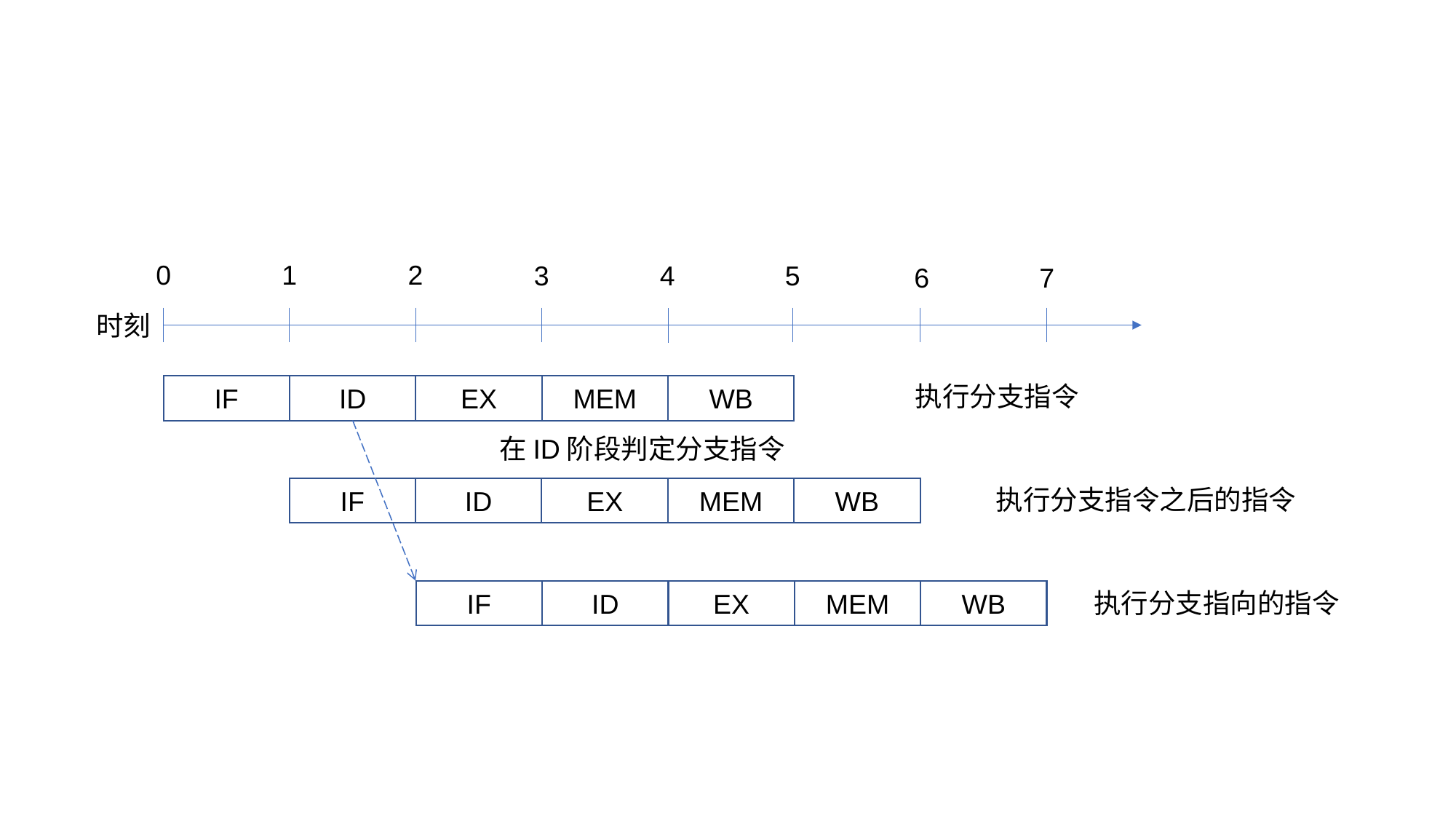

0
1
2
3
4
5
6
7
时刻
执行分支指令
WB
EX
MEM
ID
IF
在ID阶段判定分支指令
执行分支指令之后的指令
WB
EX
MEM
ID
IF
执行分支指向的指令
WB
EX
MEM
ID
IF